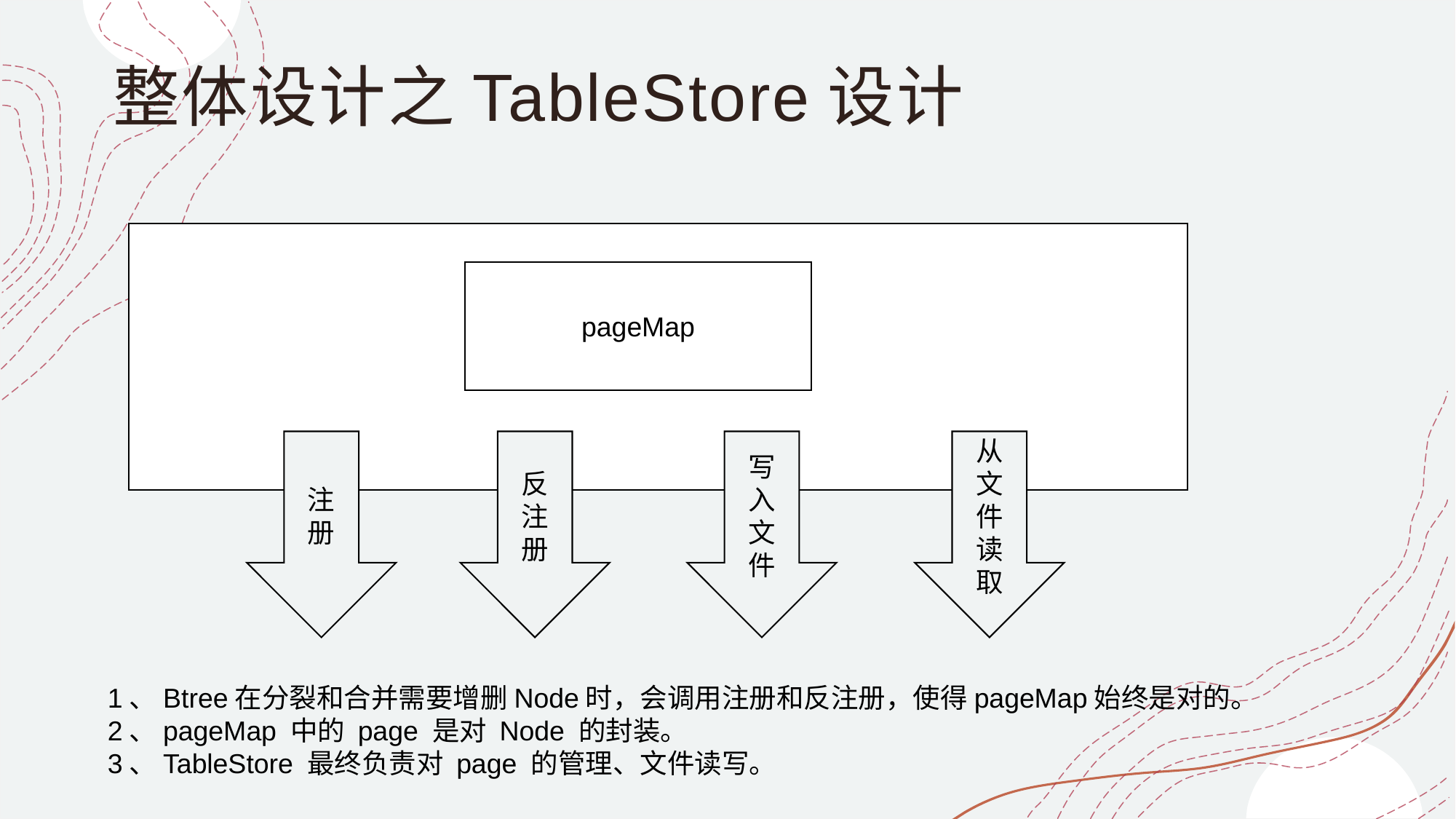

# 整体设计之TableStore设计

pageMap
注册
反注册
写入文件
从文件读取
1、Btree在分裂和合并需要增删Node时，会调用注册和反注册，使得pageMap始终是对的。
2、pageMap 中的 page 是对 Node 的封装。
3、TableStore 最终负责对 page 的管理、文件读写。